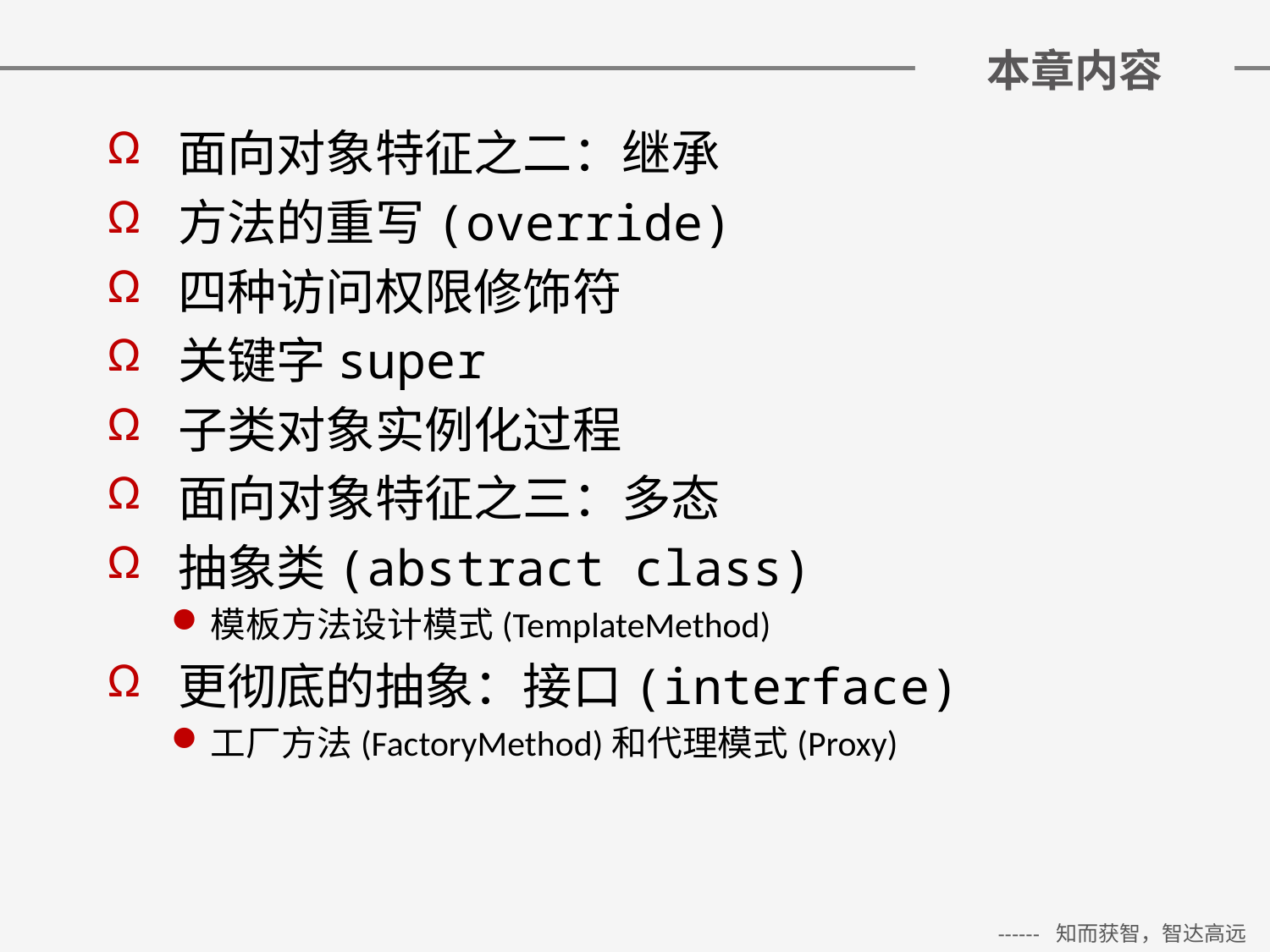

# 本章内容
 面向对象特征之二：继承
 方法的重写(override)
 四种访问权限修饰符
 关键字super
 子类对象实例化过程
 面向对象特征之三：多态
 抽象类(abstract class)
模板方法设计模式(TemplateMethod)
 更彻底的抽象：接口(interface)
工厂方法(FactoryMethod)和代理模式(Proxy)